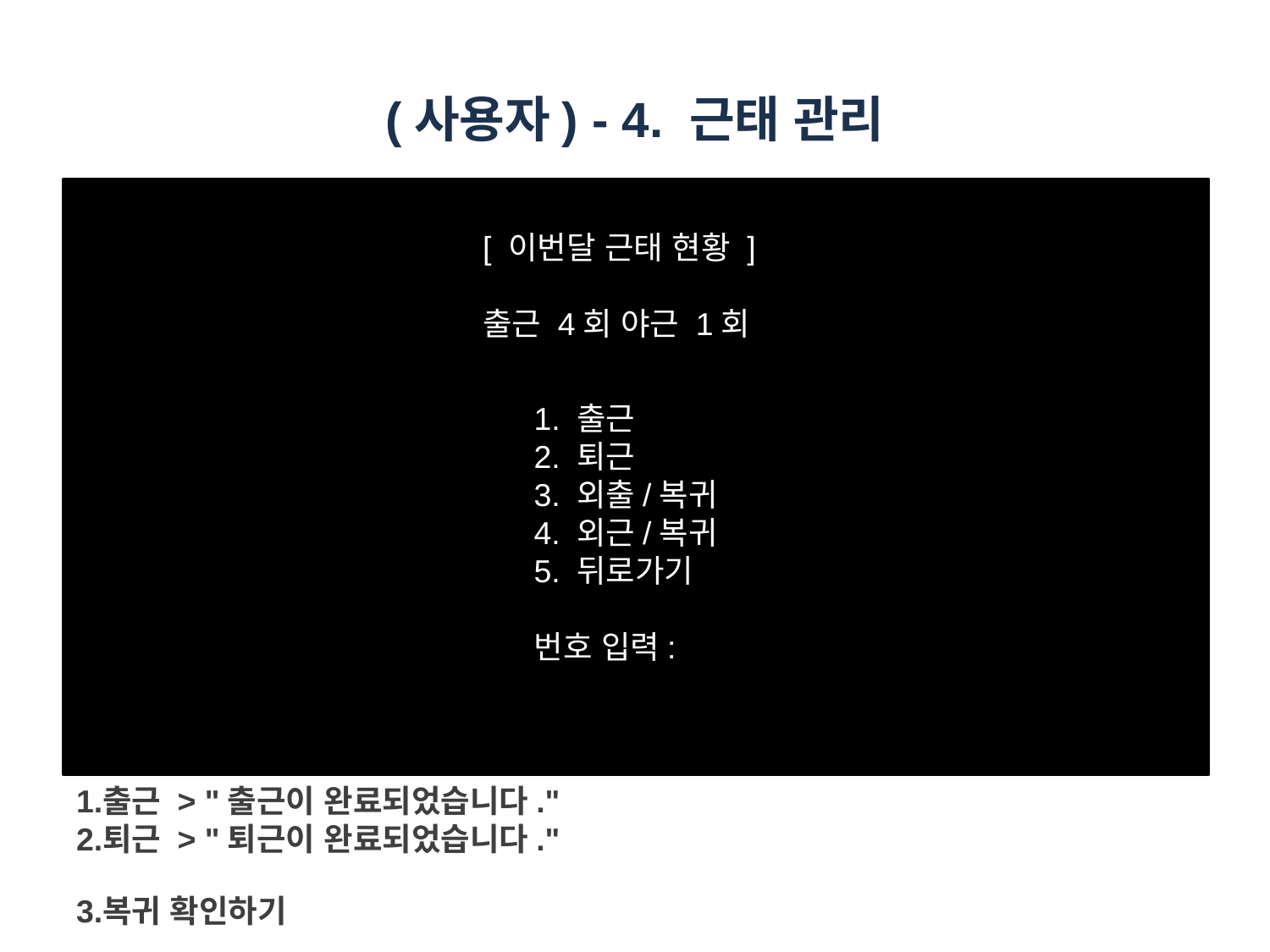

# (사용자) - 4. 근태 관리

[ 이번달 근태 현황 ]

출근 4회 야근 1회
1. 출근
2. 퇴근
3. 외출/복귀
4. 외근/복귀
5. 뒤로가기

번호 입력:
출근 > "출근이 완료되었습니다."
퇴근 > "퇴근이 완료되었습니다."

복귀 확인하기